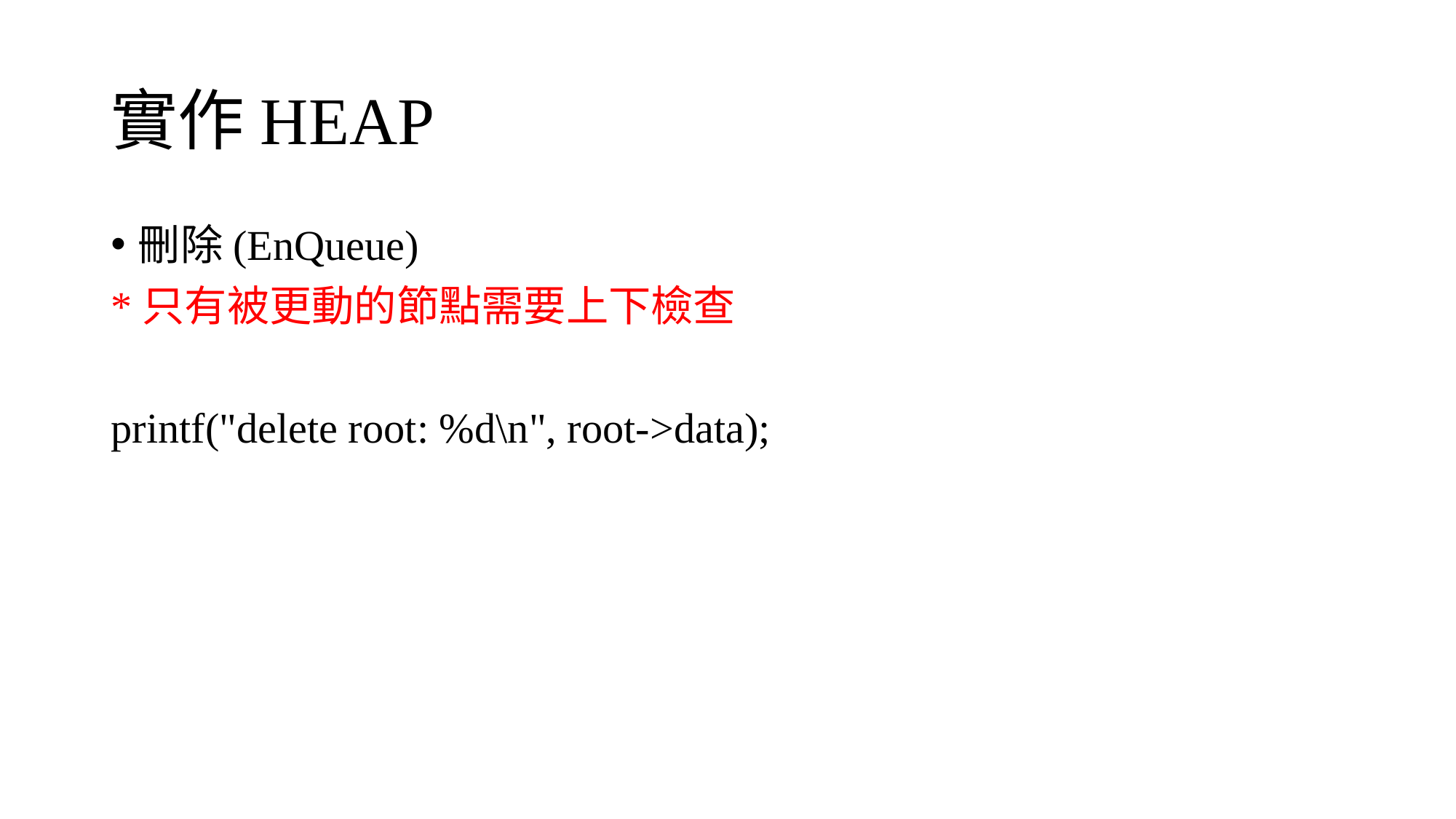

# 實作HEAP
刪除(EnQueue)
*只有被更動的節點需要上下檢查

printf("delete root: %d\n", root->data);